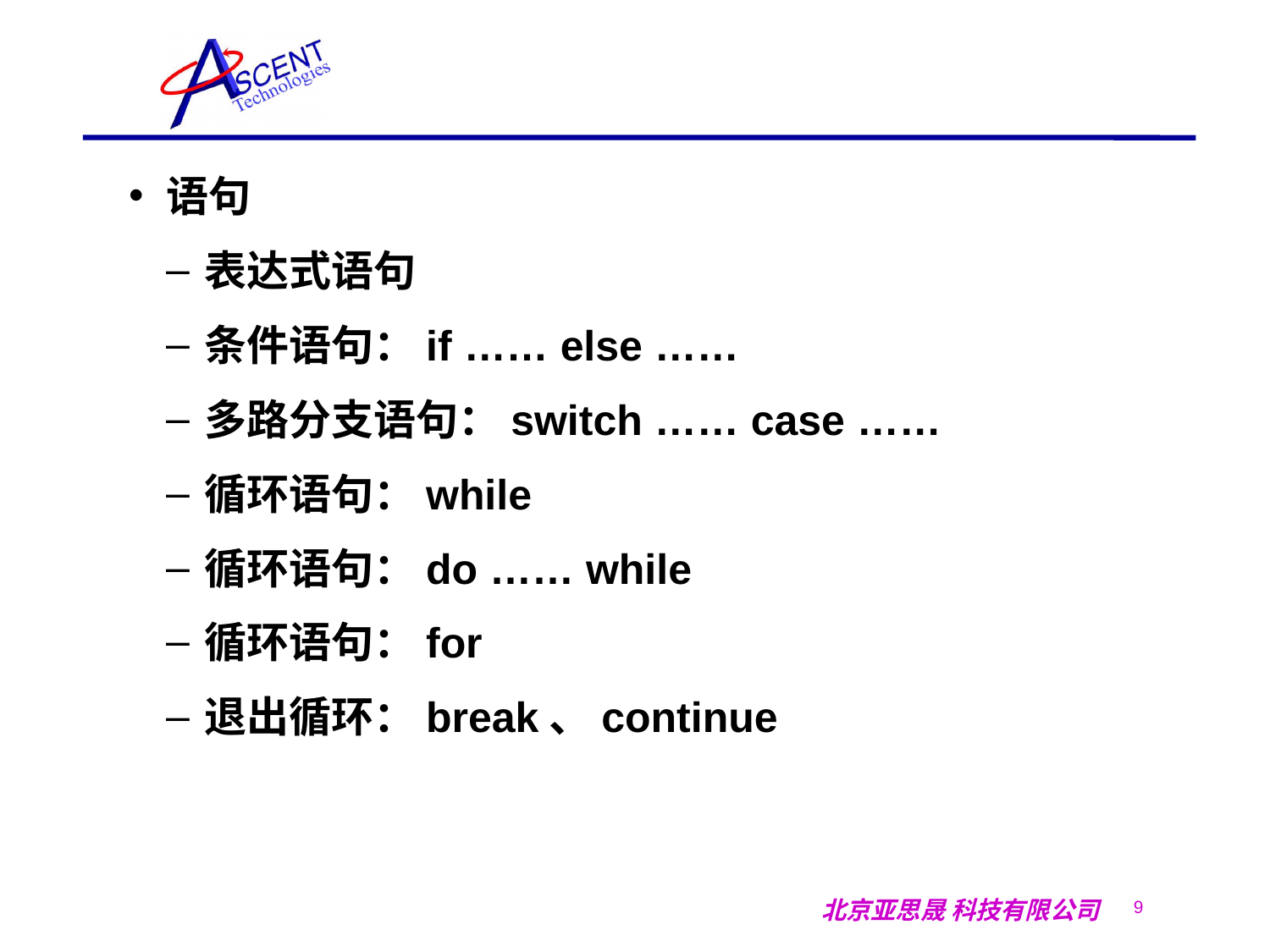

语句
表达式语句
条件语句：if …… else ……
多路分支语句：switch …… case ……
循环语句：while
循环语句：do …… while
循环语句：for
退出循环：break、continue